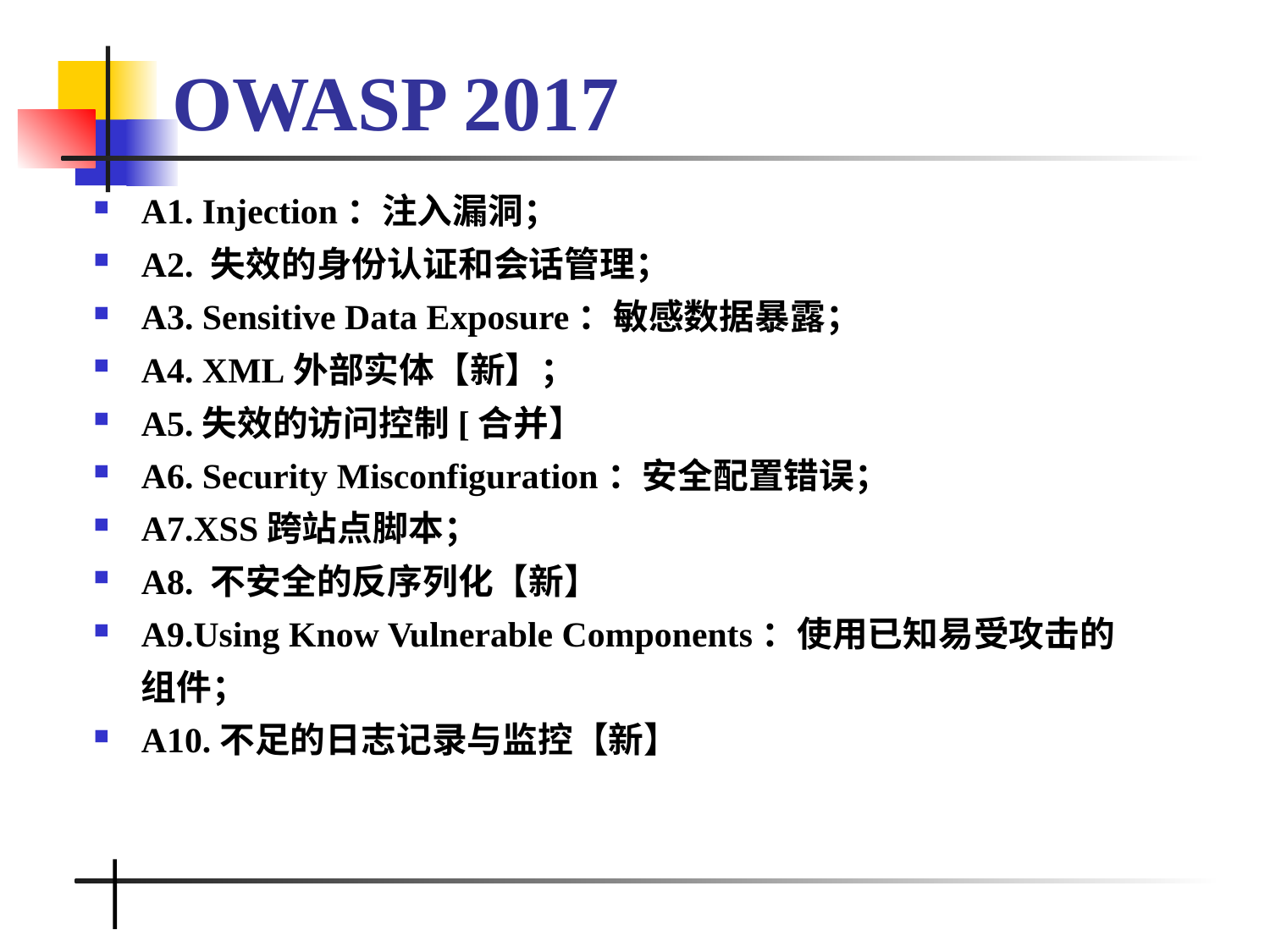

# OWASP 2017
A1. Injection：注入漏洞；
A2. 失效的身份认证和会话管理；
A3. Sensitive Data Exposure：敏感数据暴露；
A4. XML外部实体【新】；
A5.失效的访问控制[合并】
A6. Security Misconfiguration：安全配置错误；
A7.XSS跨站点脚本；
A8. 不安全的反序列化【新】
A9.Using Know Vulnerable Components：使用已知易受攻击的组件；
A10.不足的日志记录与监控【新】